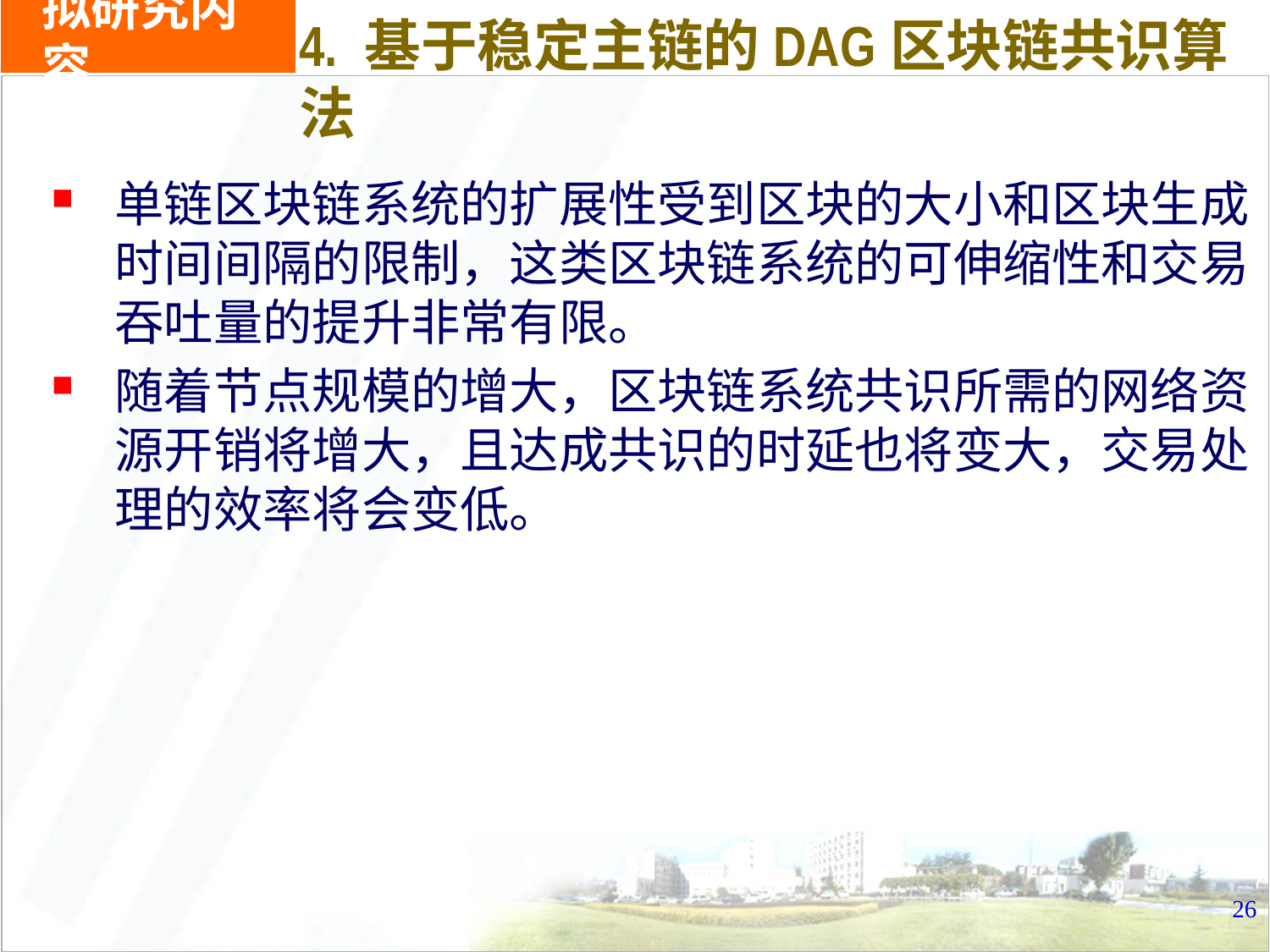

# 拟研究内容
4. 基于稳定主链的DAG区块链共识算法

单链区块链系统的扩展性受到区块的大小和区块生成时间间隔的限制，这类区块链系统的可伸缩性和交易吞吐量的提升非常有限。
随着节点规模的增大，区块链系统共识所需的网络资源开销将增大，且达成共识的时延也将变大，交易处理的效率将会变低。
26